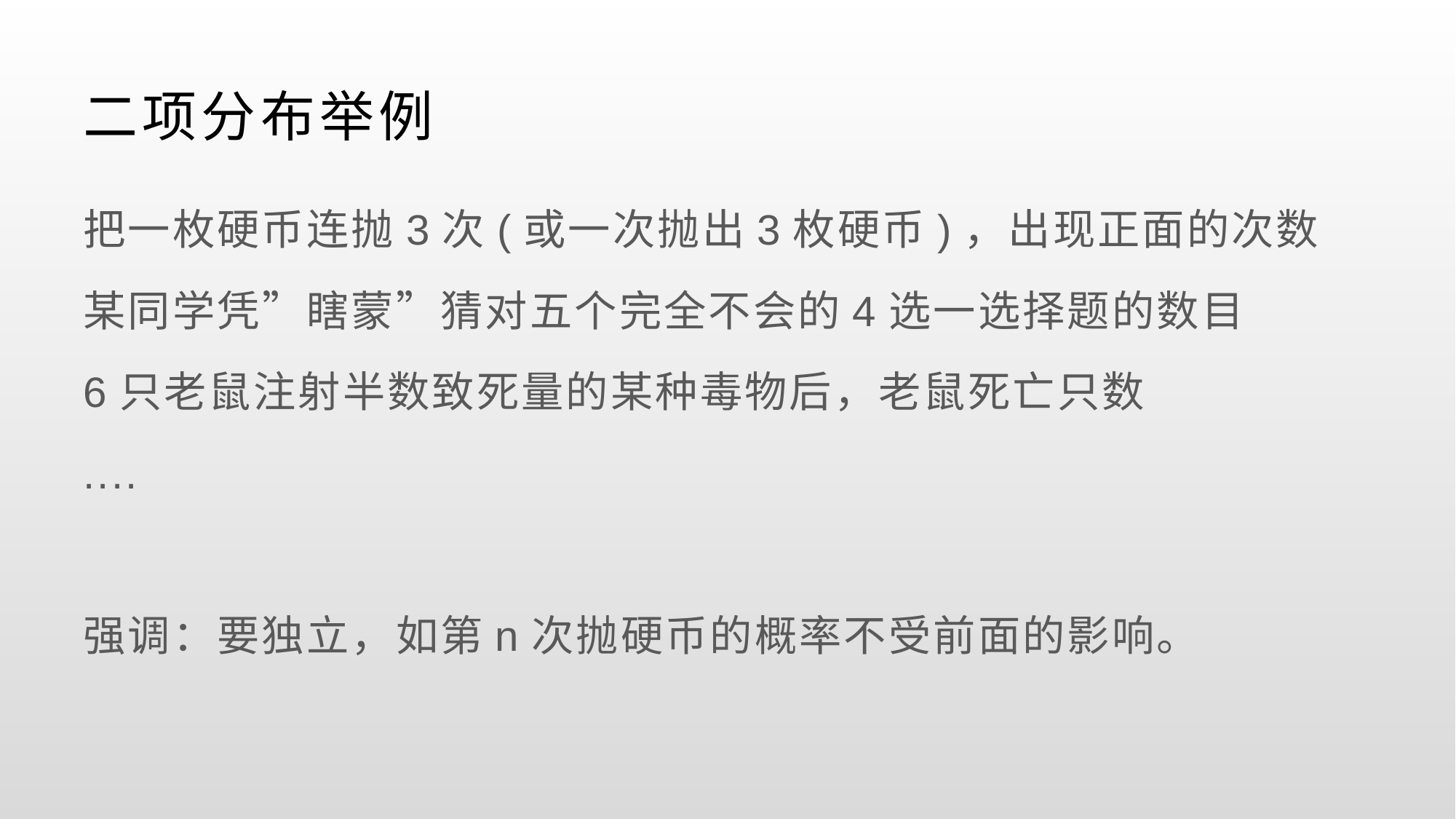

# 二项分布举例
把一枚硬币连抛3次(或一次抛出3枚硬币)，出现正面的次数
某同学凭”瞎蒙”猜对五个完全不会的4选一选择题的数目
6只老鼠注射半数致死量的某种毒物后，老鼠死亡只数
....

强调：要独立，如第n次抛硬币的概率不受前面的影响。